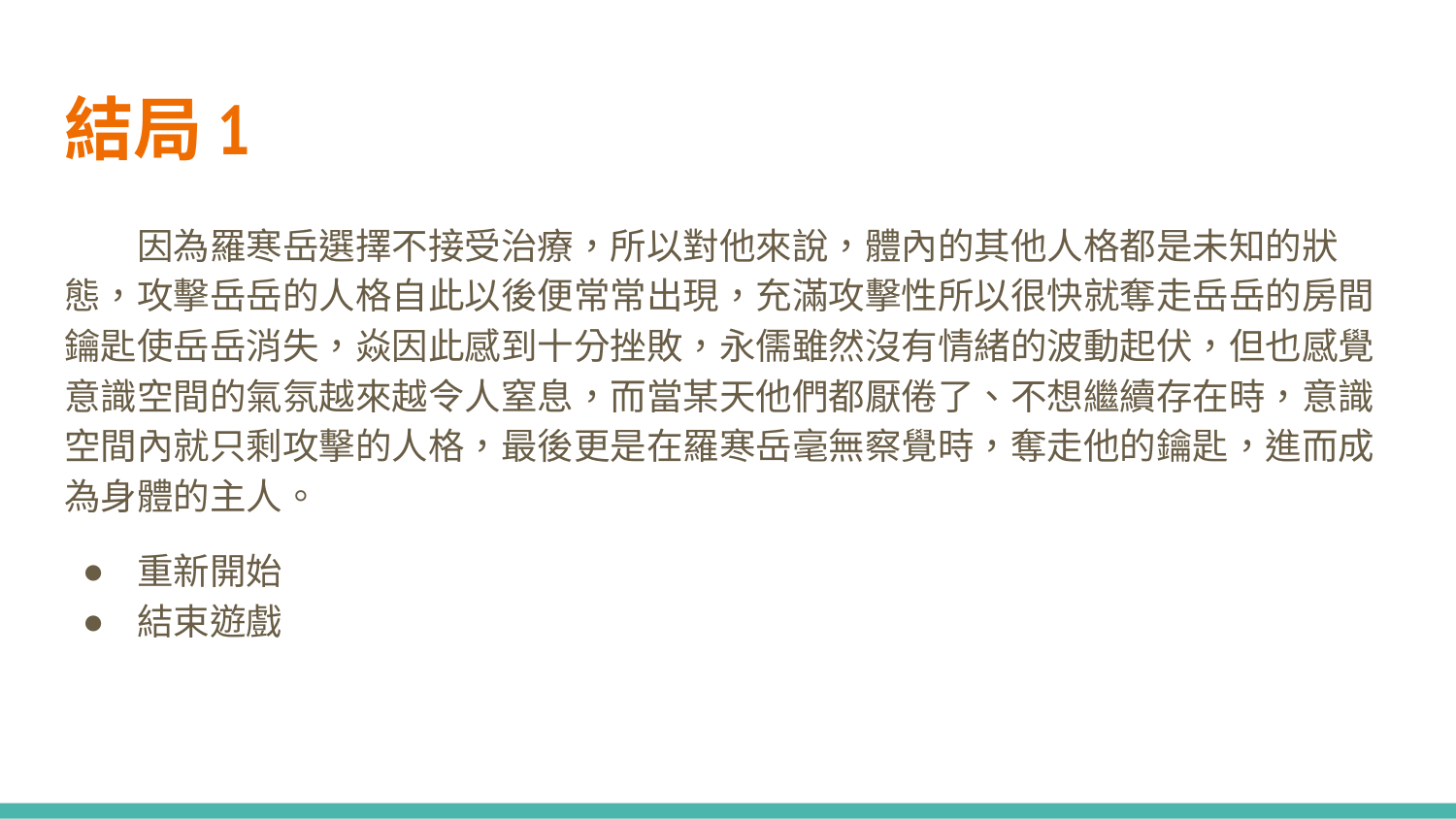

# 結局1
因為羅寒岳選擇不接受治療，所以對他來說，體內的其他人格都是未知的狀態，攻擊岳岳的人格自此以後便常常出現，充滿攻擊性所以很快就奪走岳岳的房間鑰匙使岳岳消失，焱因此感到十分挫敗，永儒雖然沒有情緒的波動起伏，但也感覺意識空間的氣氛越來越令人窒息，而當某天他們都厭倦了、不想繼續存在時，意識空間內就只剩攻擊的人格，最後更是在羅寒岳毫無察覺時，奪走他的鑰匙，進而成為身體的主人。
重新開始
結束遊戲